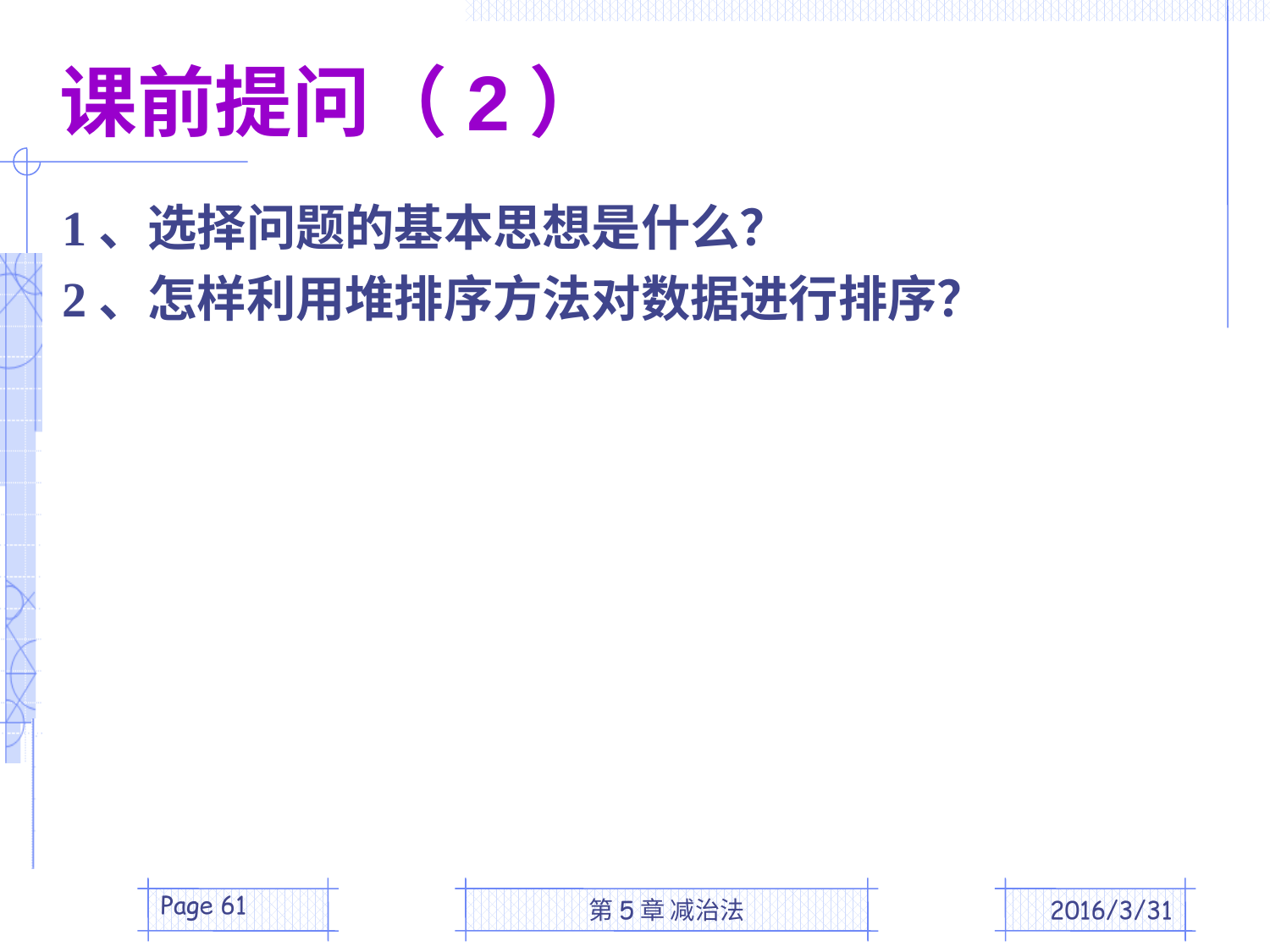

课前提问（2）
1、选择问题的基本思想是什么？
2、怎样利用堆排序方法对数据进行排序？
Page 61
第5章 减治法
2016/3/31